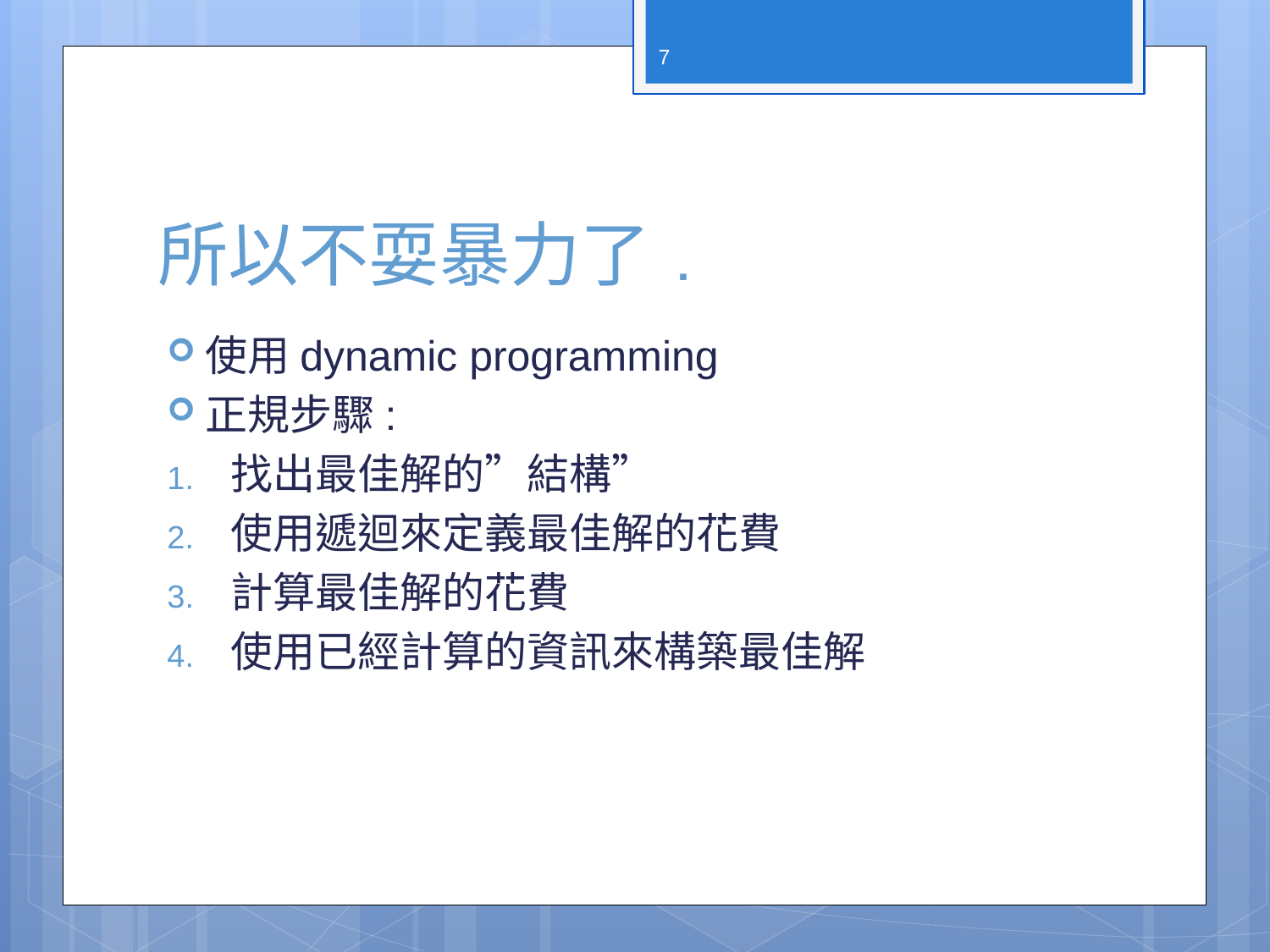

7
# 所以不耍暴力了.
使用dynamic programming
正規步驟:
找出最佳解的”結構”
使用遞迴來定義最佳解的花費
計算最佳解的花費
使用已經計算的資訊來構築最佳解